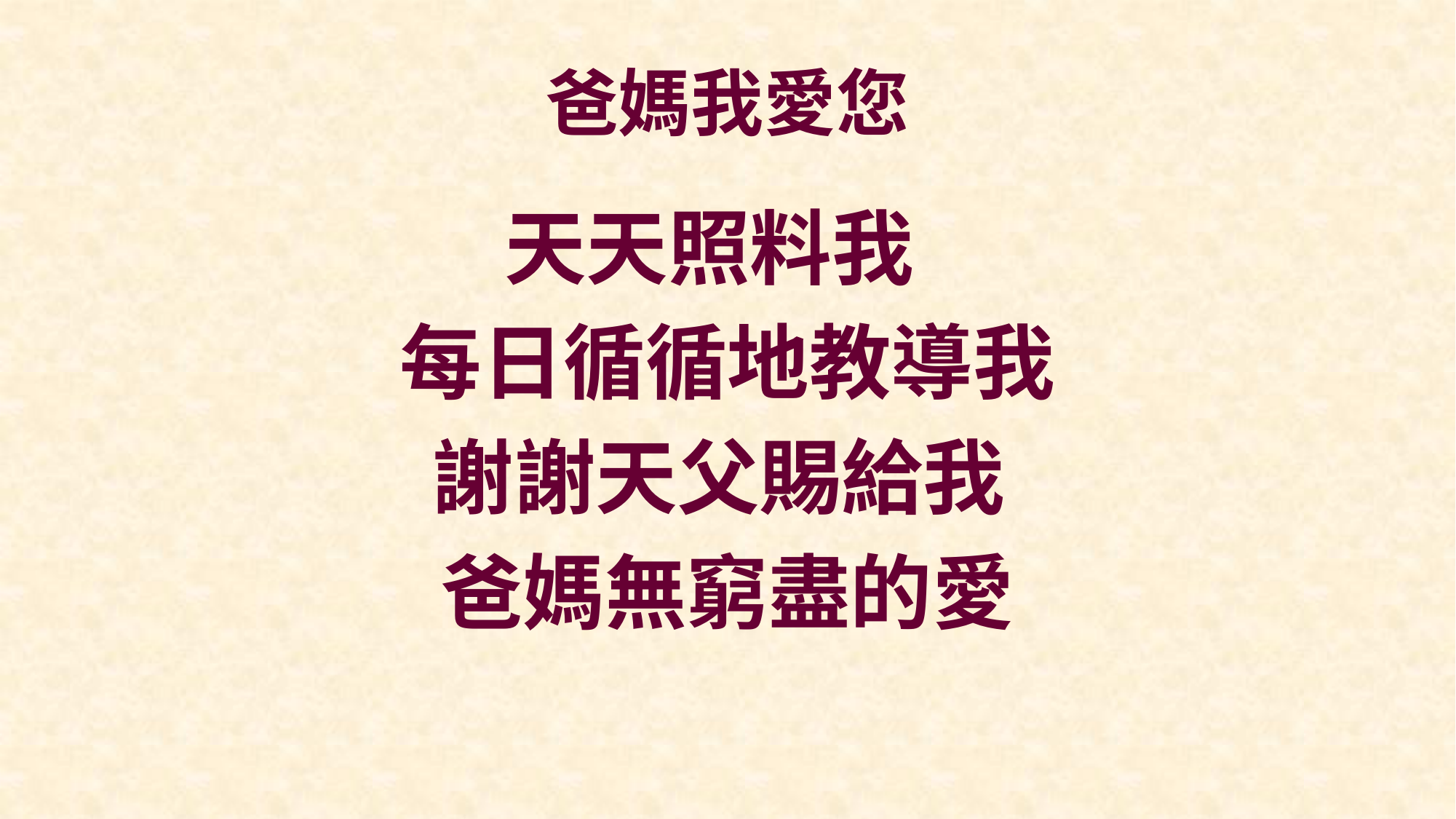

# 爸媽我愛您
天天照料我
每日循循地教導我
謝謝天父賜給我
爸媽無窮盡的愛